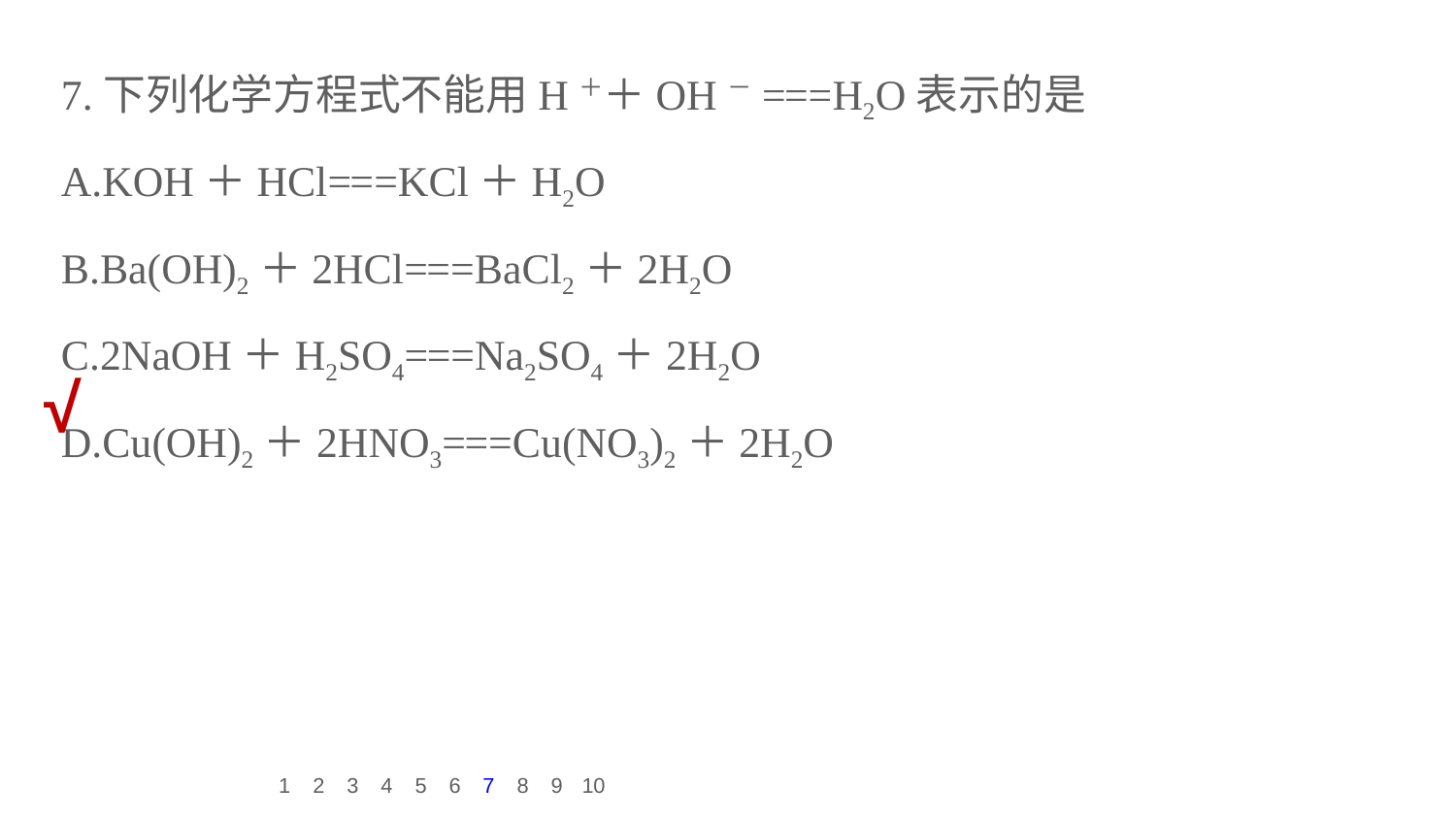

7.下列化学方程式不能用H＋＋OH－===H2O表示的是
A.KOH＋HCl===KCl＋H2O
B.Ba(OH)2＋2HCl===BaCl2＋2H2O
C.2NaOH＋H2SO4===Na2SO4＋2H2O
D.Cu(OH)2＋2HNO3===Cu(NO3)2＋2H2O
√
1
2
3
4
5
6
7
8
9
10